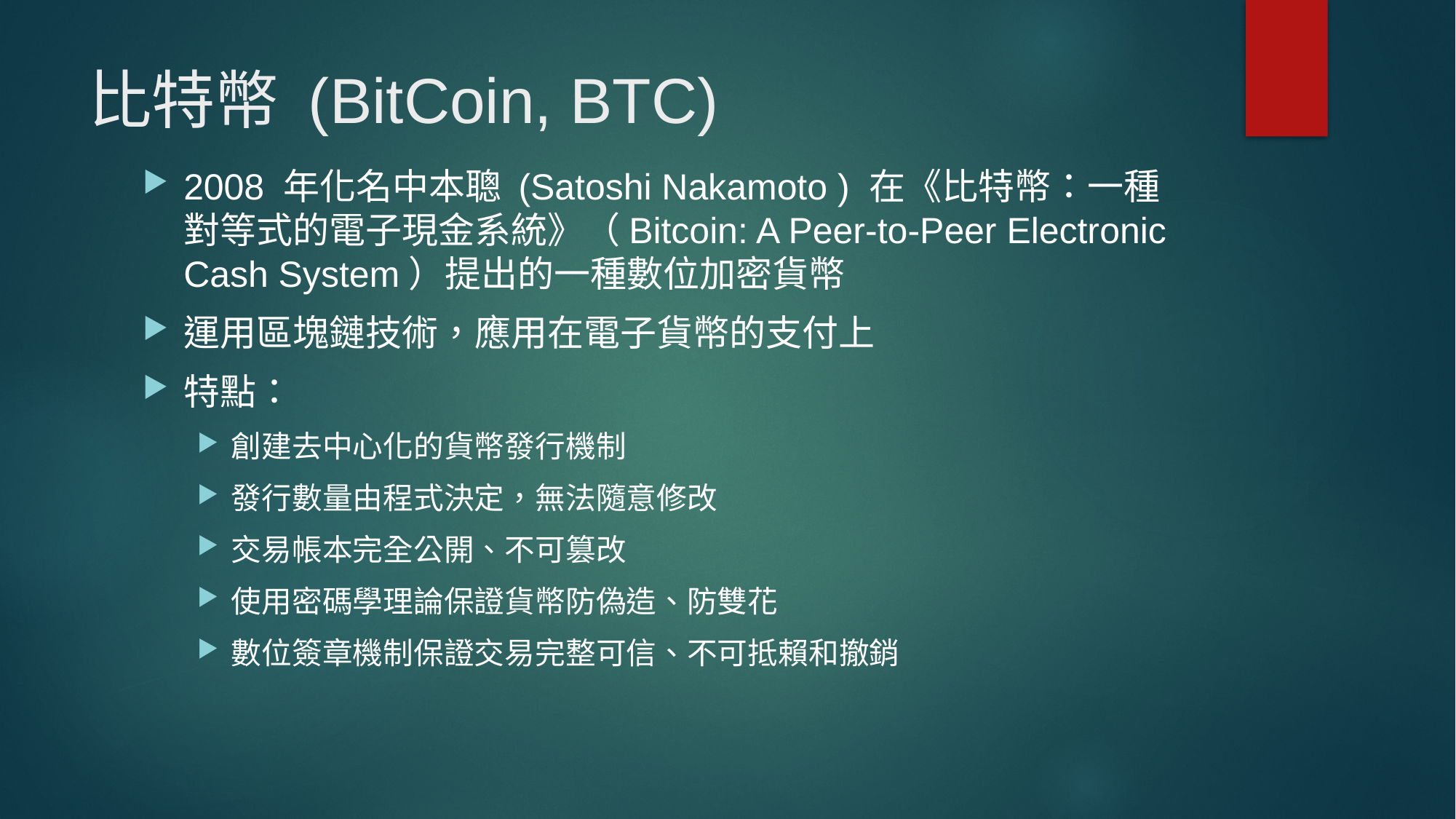

# 比特幣 (BitCoin, BTC)
2008 年化名中本聰 (Satoshi Nakamoto ) 在《比特幣：一種對等式的電子現金系統》（Bitcoin: A Peer-to-Peer Electronic Cash System）提出的一種數位加密貨幣
運用區塊鏈技術，應用在電子貨幣的支付上
特點：
創建去中心化的貨幣發行機制
發行數量由程式決定，無法隨意修改
交易帳本完全公開、不可篡改
使用密碼學理論保證貨幣防偽造、防雙花
數位簽章機制保證交易完整可信、不可抵賴和撤銷